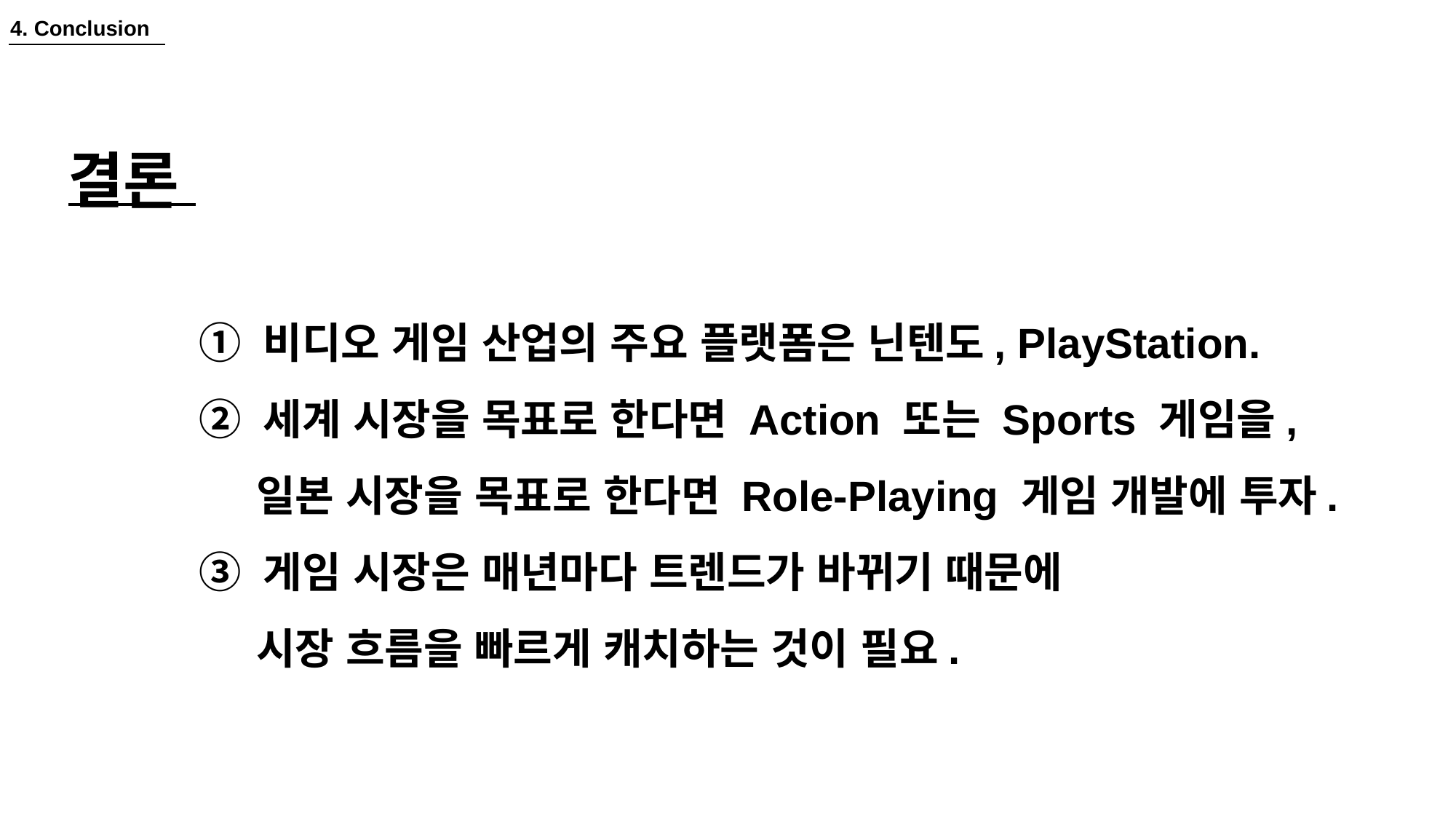

4. Conclusion
결론
① 비디오 게임 산업의 주요 플랫폼은 닌텐도, PlayStation.
② 세계 시장을 목표로 한다면 Action 또는 Sports 게임을,
    일본 시장을 목표로 한다면 Role-Playing 게임 개발에 투자.
③ 게임 시장은 매년마다 트렌드가 바뀌기 때문에
    시장 흐름을 빠르게 캐치하는 것이 필요.